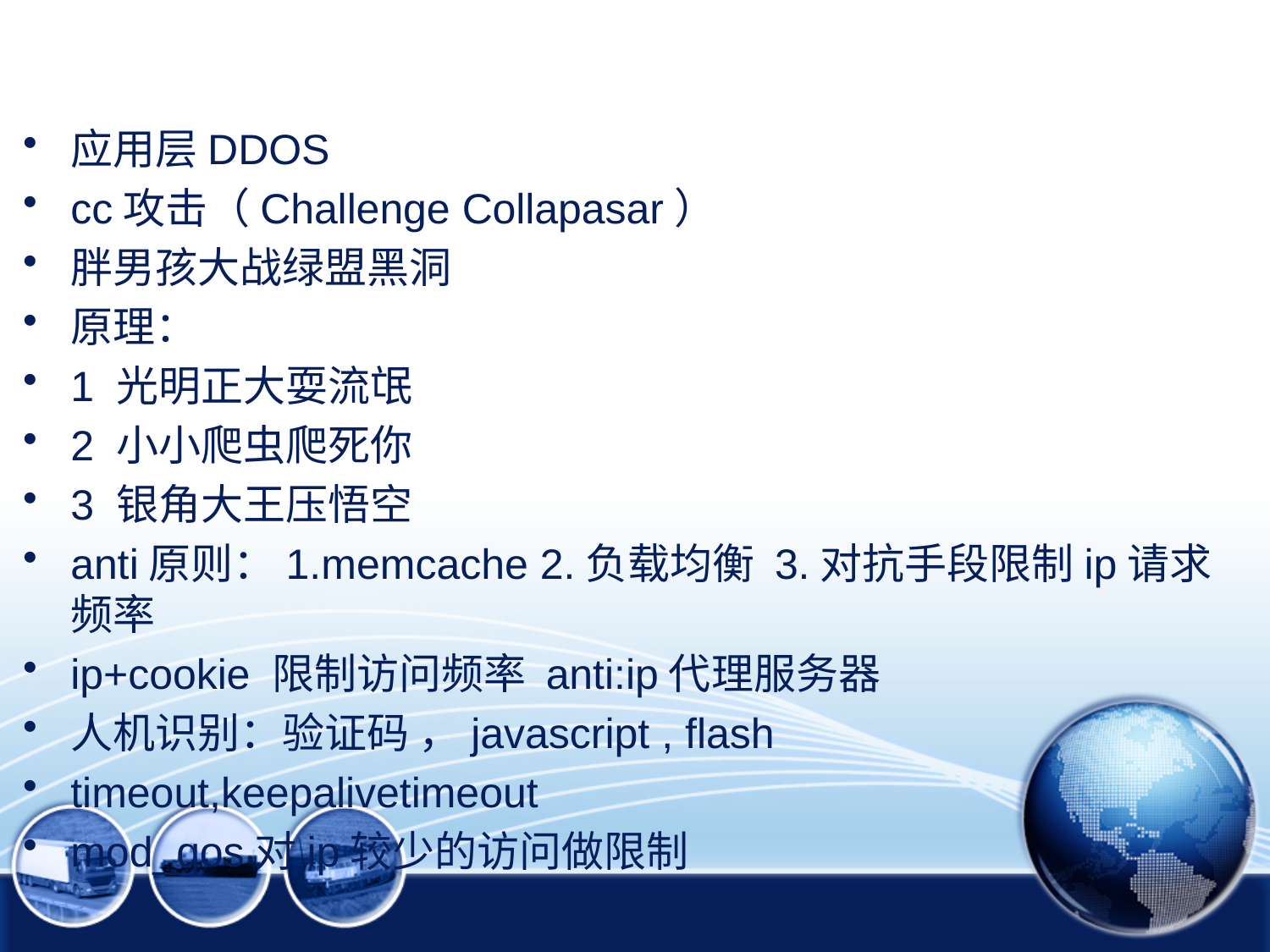

#
应用层DDOS
cc攻击（Challenge Collapasar）
胖男孩大战绿盟黑洞
原理：
1 光明正大耍流氓
2 小小爬虫爬死你
3 银角大王压悟空
anti原则：1.memcache 2.负载均衡 3.对抗手段限制ip请求频率
ip+cookie 限制访问频率 anti:ip代理服务器
人机识别：验证码 ，javascript , flash
timeout,keepalivetimeout
mod_qos对ip较少的访问做限制